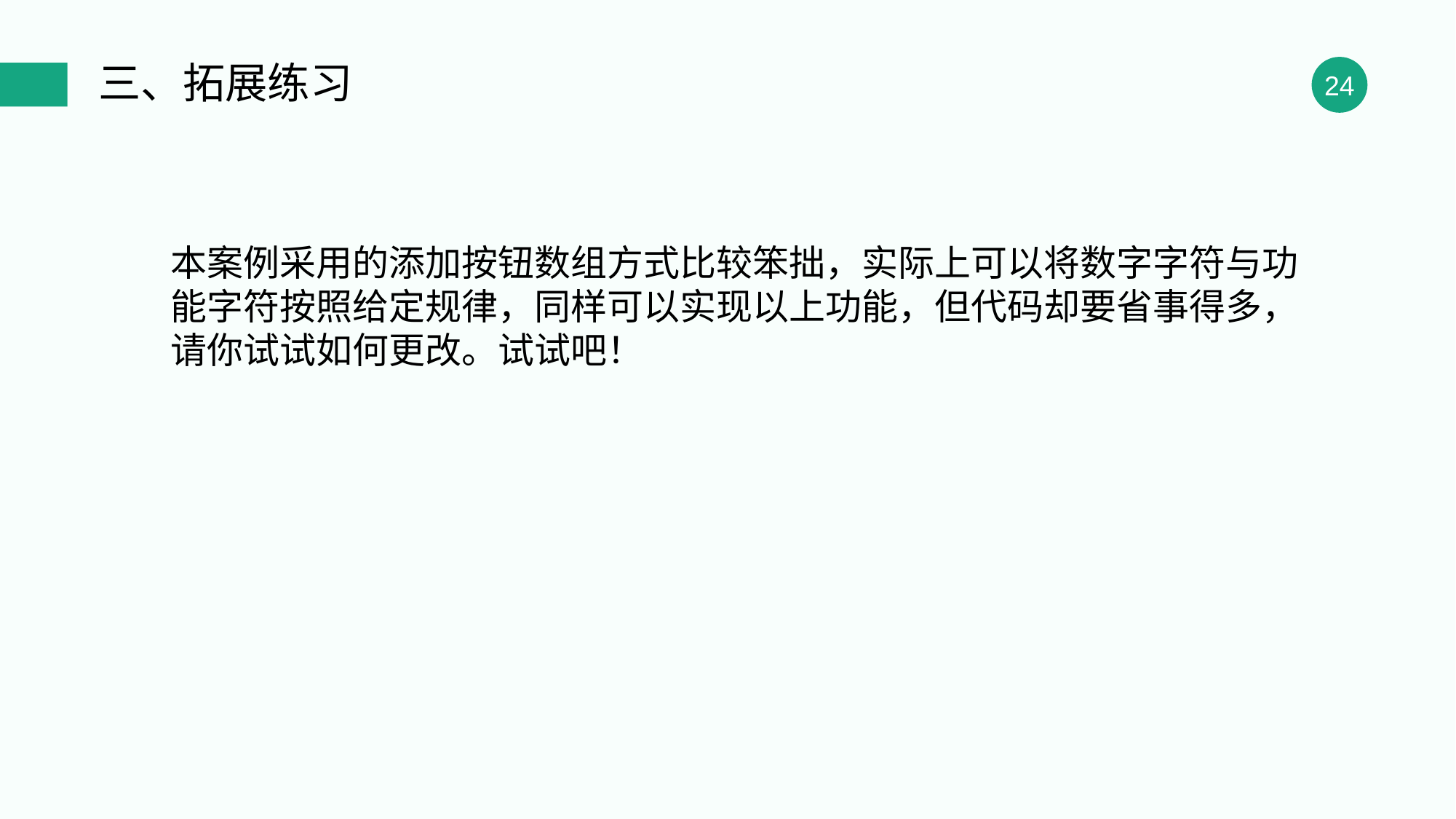

三、拓展练习
本案例采用的添加按钮数组方式比较笨拙，实际上可以将数字字符与功能字符按照给定规律，同样可以实现以上功能，但代码却要省事得多，请你试试如何更改。试试吧！